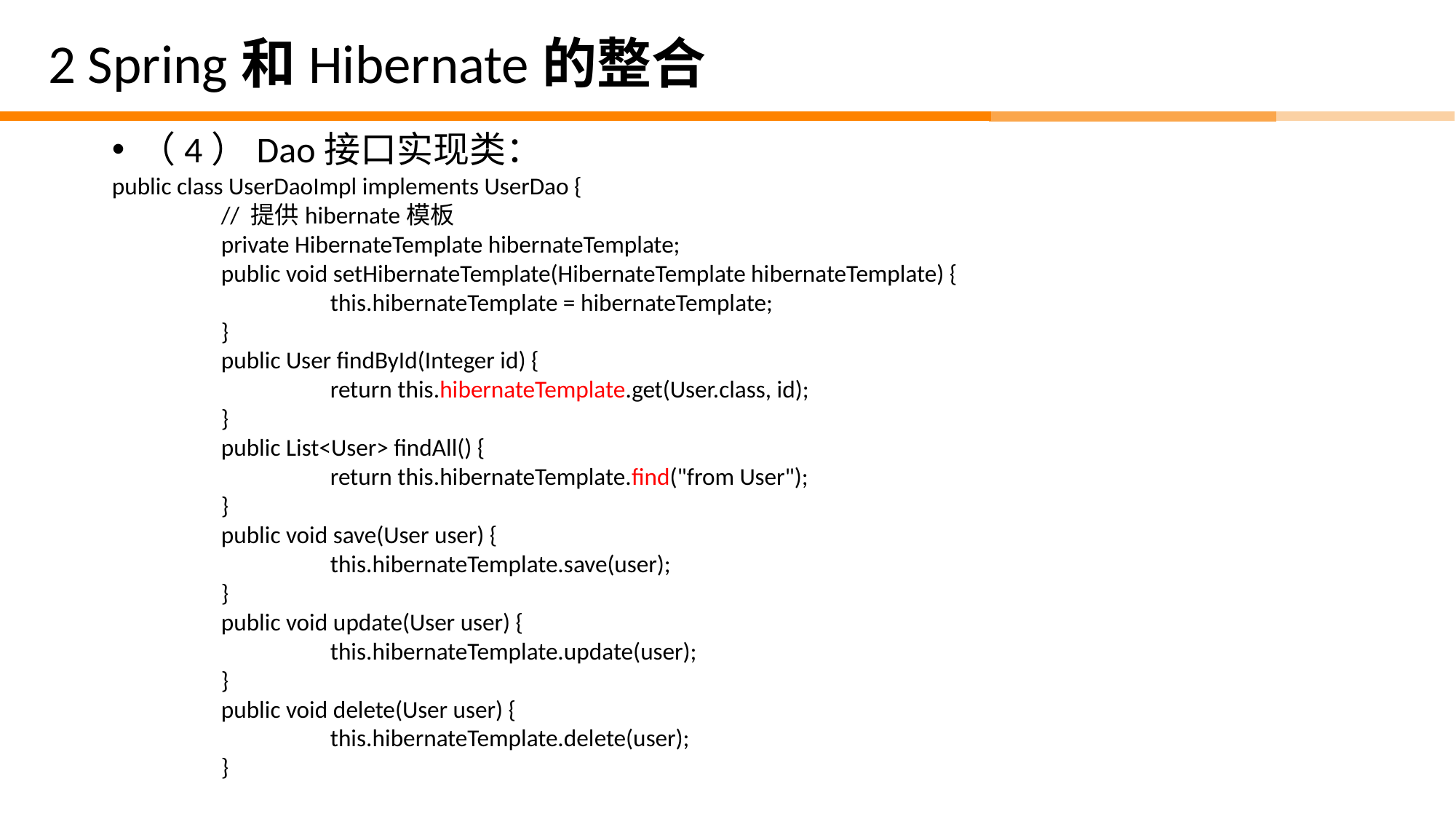

# 2 Spring和Hibernate的整合
（4）Dao接口实现类：
public class UserDaoImpl implements UserDao {
	// 提供hibernate模板
	private HibernateTemplate hibernateTemplate;
	public void setHibernateTemplate(HibernateTemplate hibernateTemplate) {
		this.hibernateTemplate = hibernateTemplate;
	}
	public User findById(Integer id) {
		return this.hibernateTemplate.get(User.class, id);
	}
	public List<User> findAll() {
		return this.hibernateTemplate.find("from User");
	}
	public void save(User user) {
		this.hibernateTemplate.save(user);
	}
	public void update(User user) {
		this.hibernateTemplate.update(user);
	}
	public void delete(User user) {
		this.hibernateTemplate.delete(user);
	}